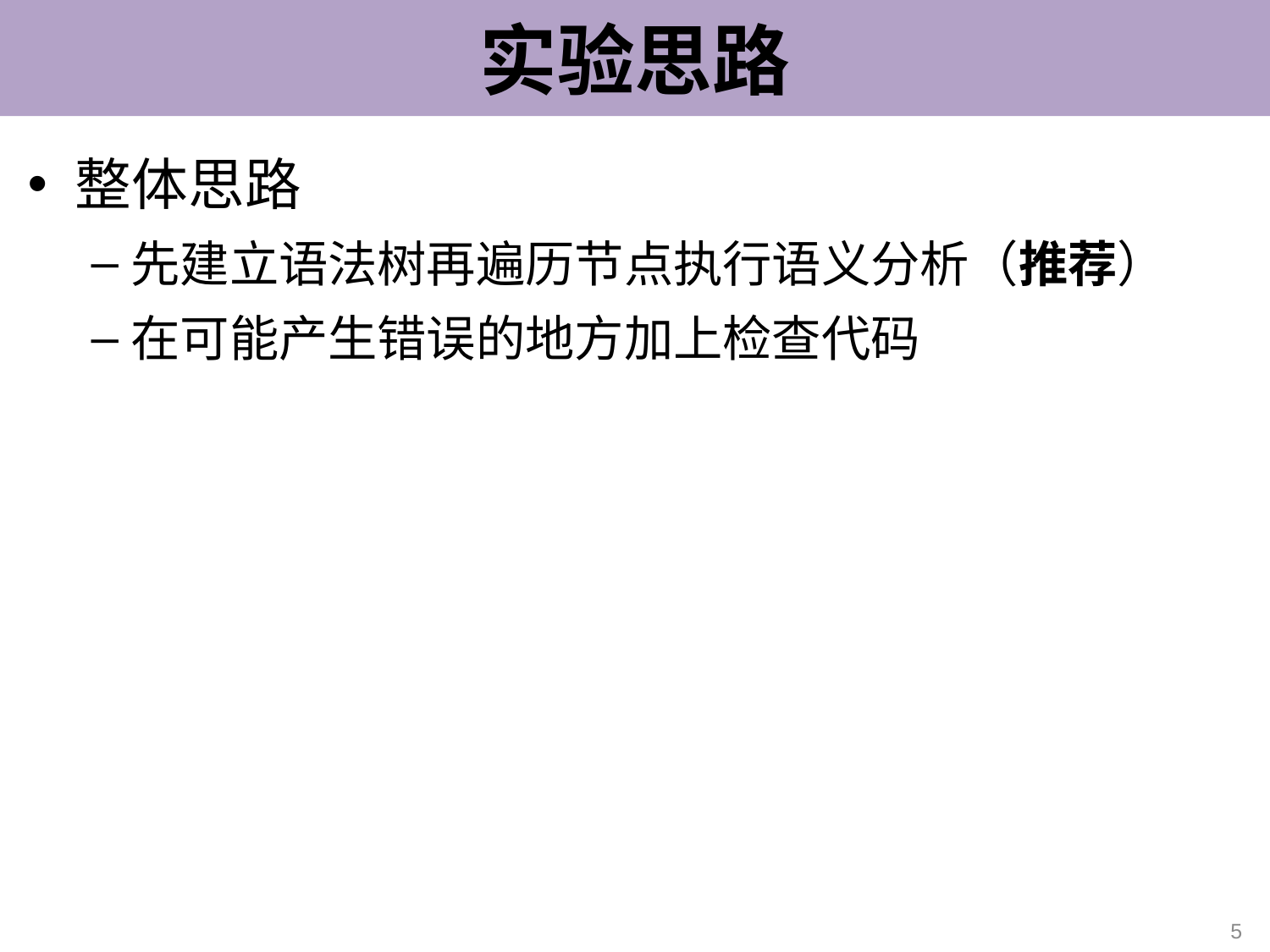

# 实验思路
整体思路
先建立语法树再遍历节点执行语义分析（推荐）
在可能产生错误的地方加上检查代码
5